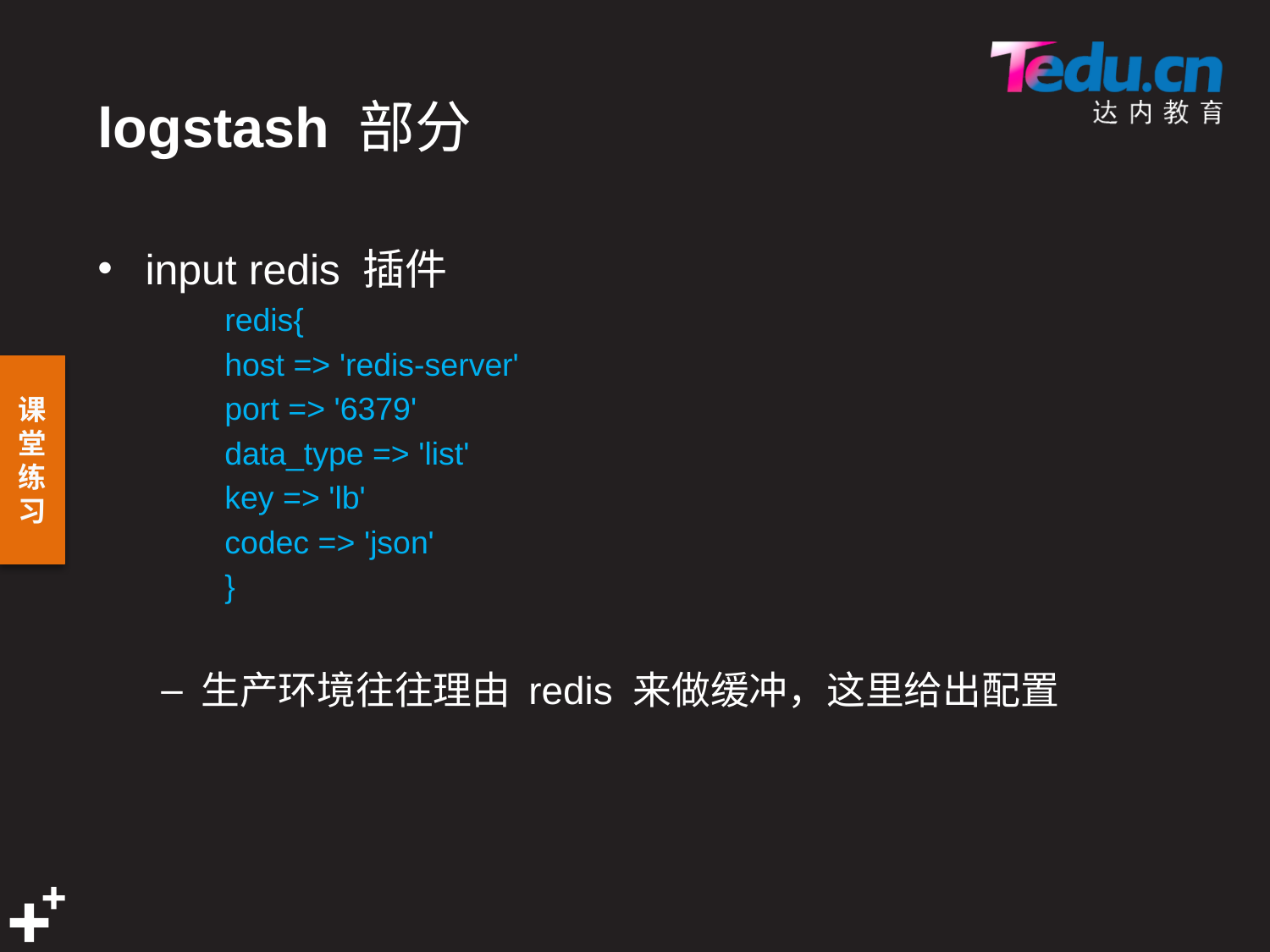

# logstash 部分
input redis 插件
redis{
host => 'redis-server'
port => '6379'
data_type => 'list'
key => 'lb'
codec => 'json'
}

生产环境往往理由 redis 来做缓冲，这里给出配置